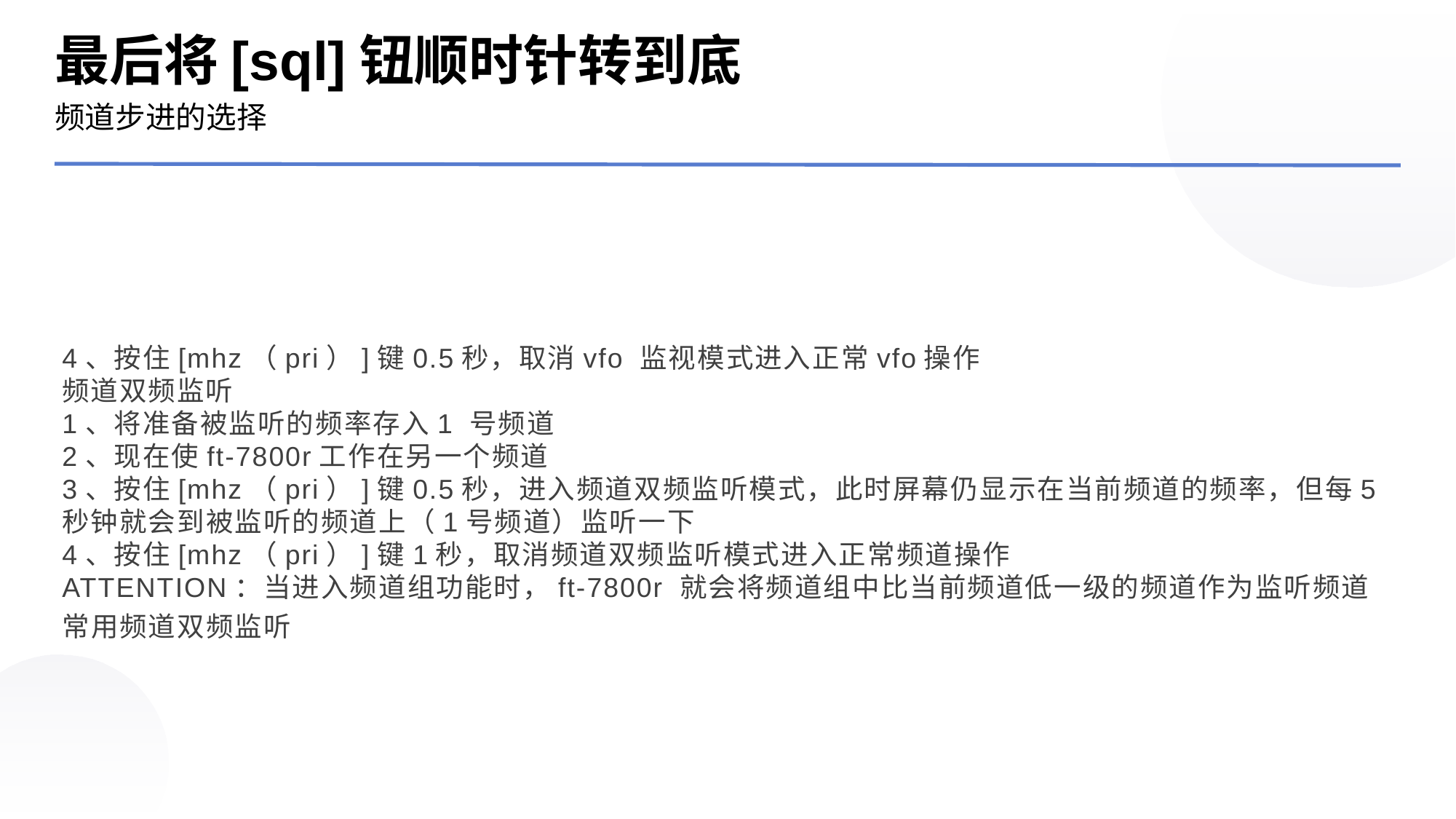

最后将[sql]钮顺时针转到底
频道步进的选择
4、按住[mhz（pri）]键0.5秒，取消vfo 监视模式进入正常vfo操作
频道双频监听
1、将准备被监听的频率存入1 号频道
2、现在使ft-7800r工作在另一个频道
3、按住[mhz（pri）]键0.5秒，进入频道双频监听模式，此时屏幕仍显示在当前频道的频率，但每5秒钟就会到被监听的频道上（1号频道）监听一下
4、按住[mhz（pri）]键1秒，取消频道双频监听模式进入正常频道操作
ATTENTION：当进入频道组功能时，ft-7800r 就会将频道组中比当前频道低一级的频道作为监听频道
常用频道双频监听